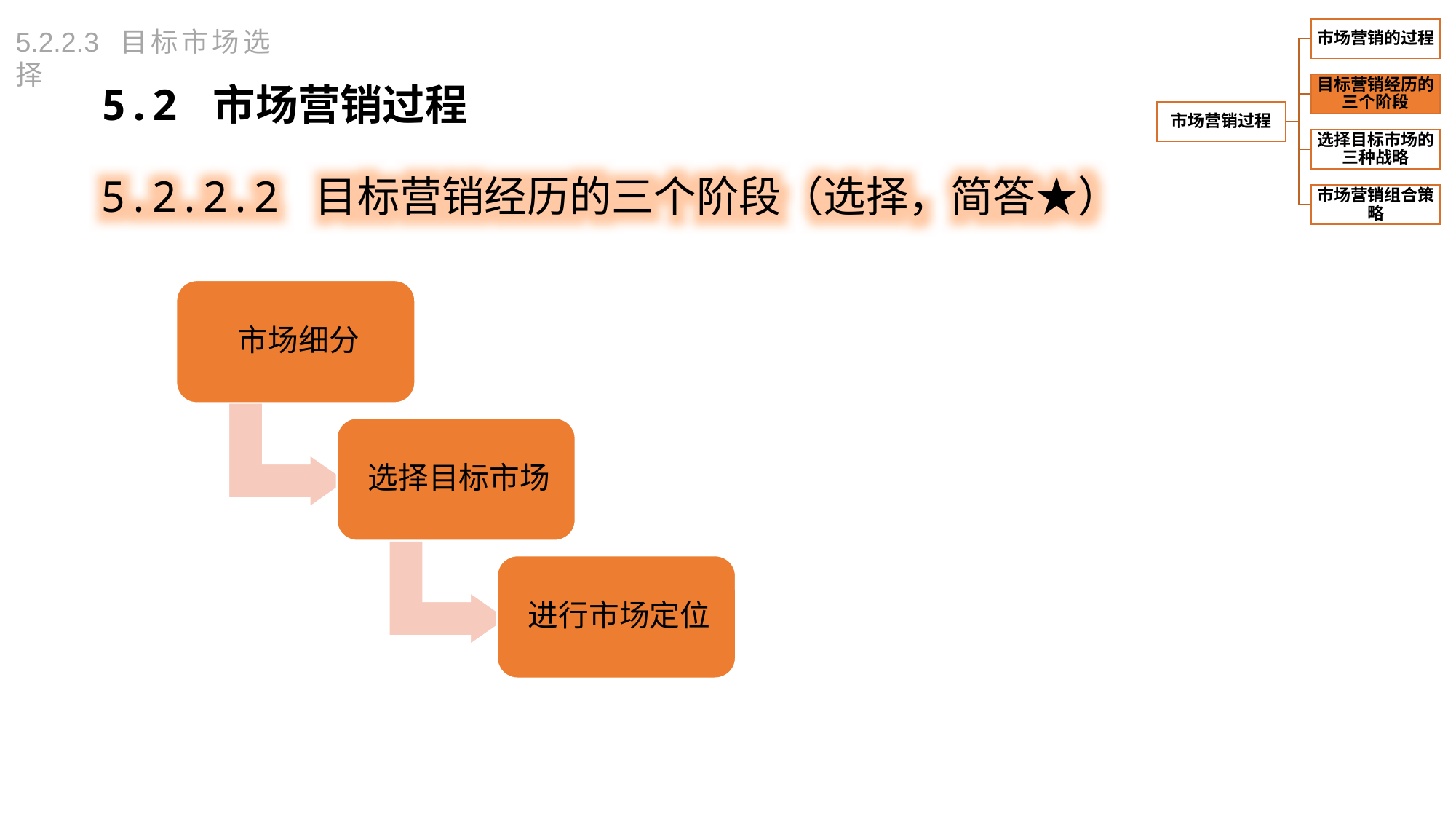

市场营销过程
市场营销的过程
目标营销经历的三个阶段
选择目标市场的三种战略
市场营销组合策略
5.2.2.3 目标市场选择
5.2 市场营销过程
5.2.2.2 目标营销经历的三个阶段（选择，简答★）
市场细分
选择目标市场
进行市场定位